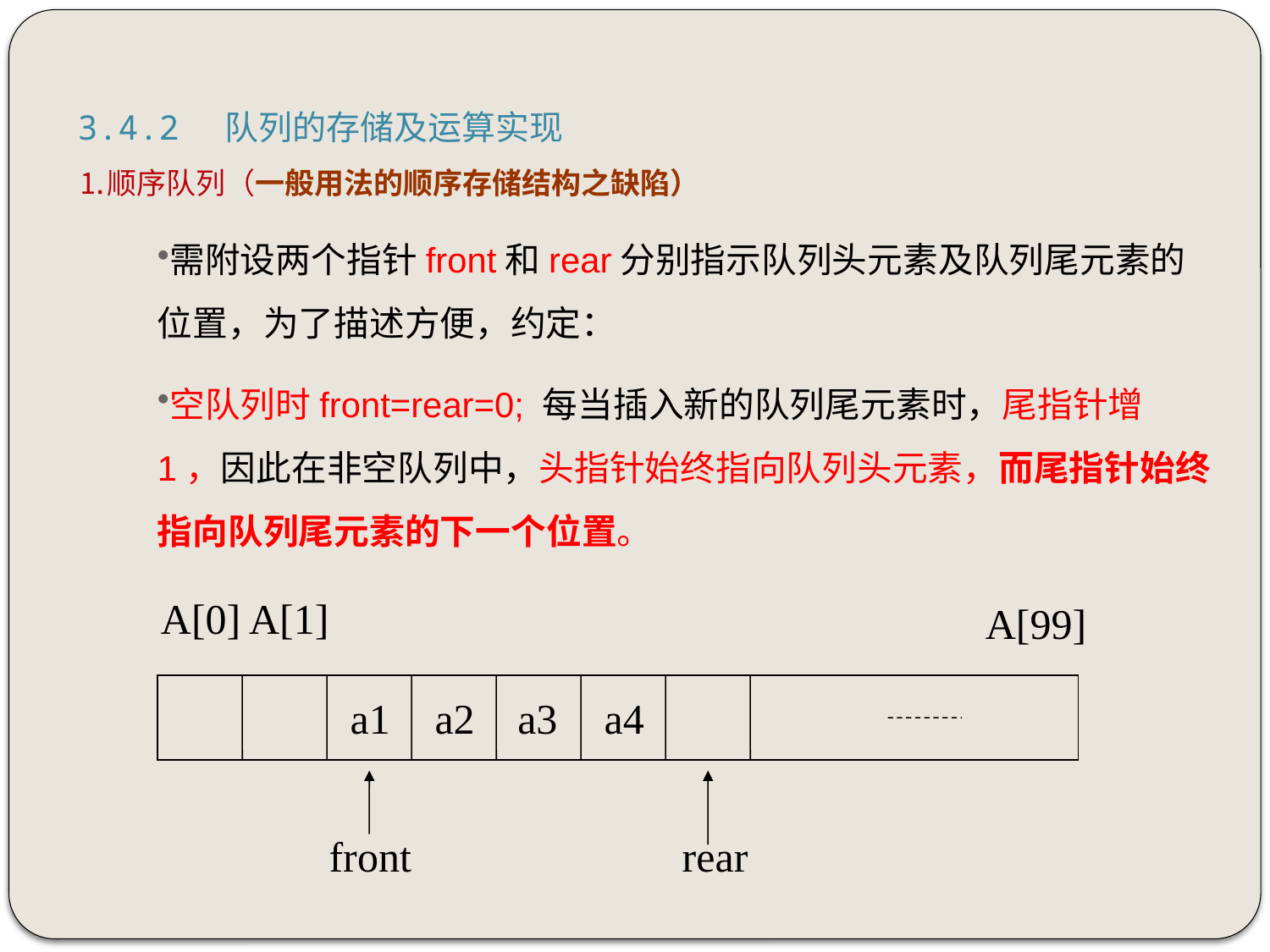

# 3.4.2  队列的存储及运算实现 ⒈顺序队列（一般用法的顺序存储结构之缺陷）
需附设两个指针front和rear分别指示队列头元素及队列尾元素的位置，为了描述方便，约定：
空队列时front=rear=0; 每当插入新的队列尾元素时，尾指针增1，因此在非空队列中，头指针始终指向队列头元素，而尾指针始终指向队列尾元素的下一个位置。
A[0] A[1]
A[99]

a1
a2
a3
a4

front
rear